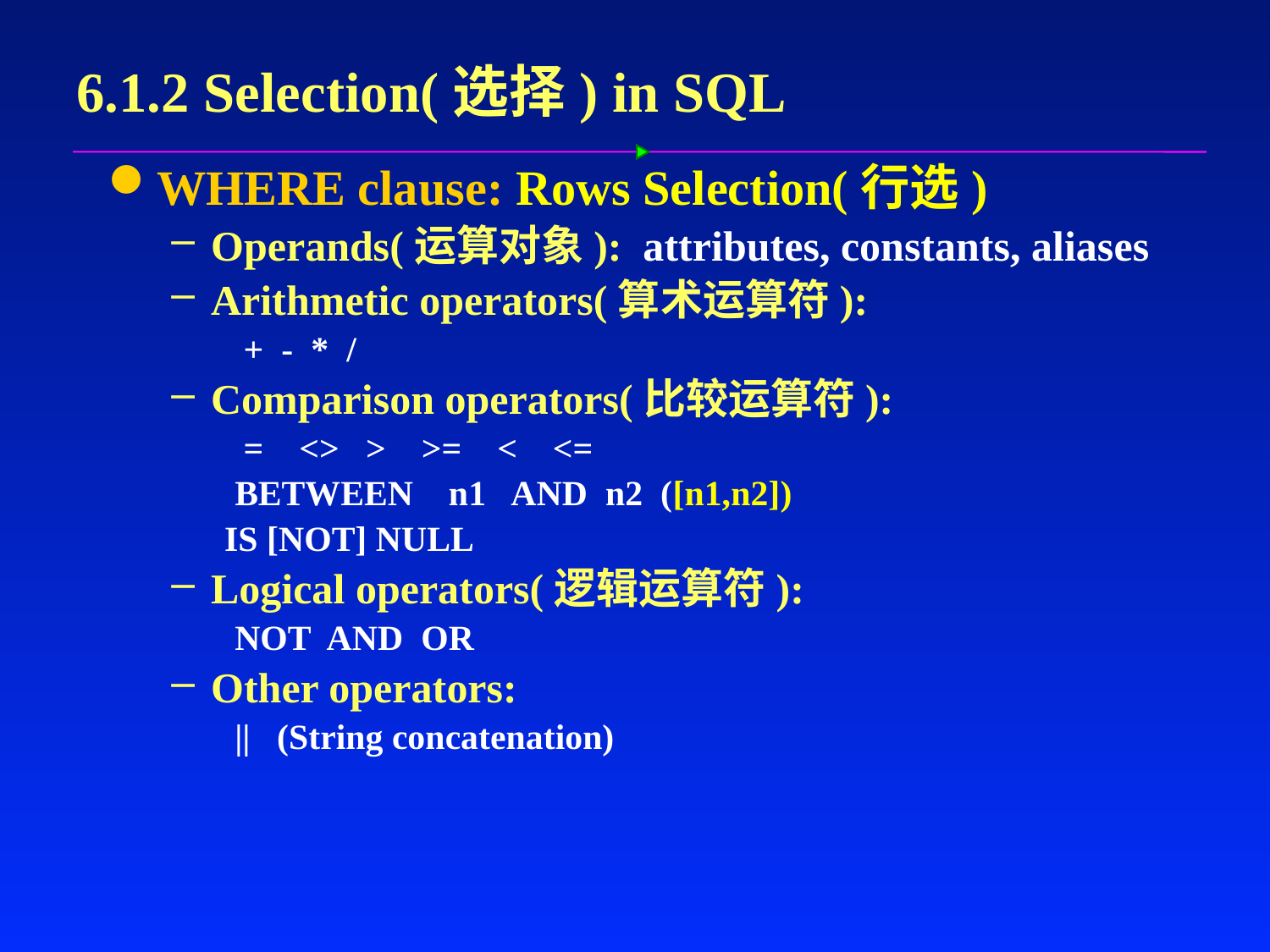

# 6.1.2 Selection(选择) in SQL

WHERE clause: Rows Selection(行选)
Operands(运算对象):  attributes, constants, aliases
Arithmetic operators(算术运算符):
 +  -  *  /
Comparison operators(比较运算符):
 =    <>   >    >=    <    <=
BETWEEN    n1   AND  n2  ([n1,n2])
      IS [NOT] NULL
Logical operators(逻辑运算符):
NOT  AND  OR
Other operators:
||   (String concatenation)